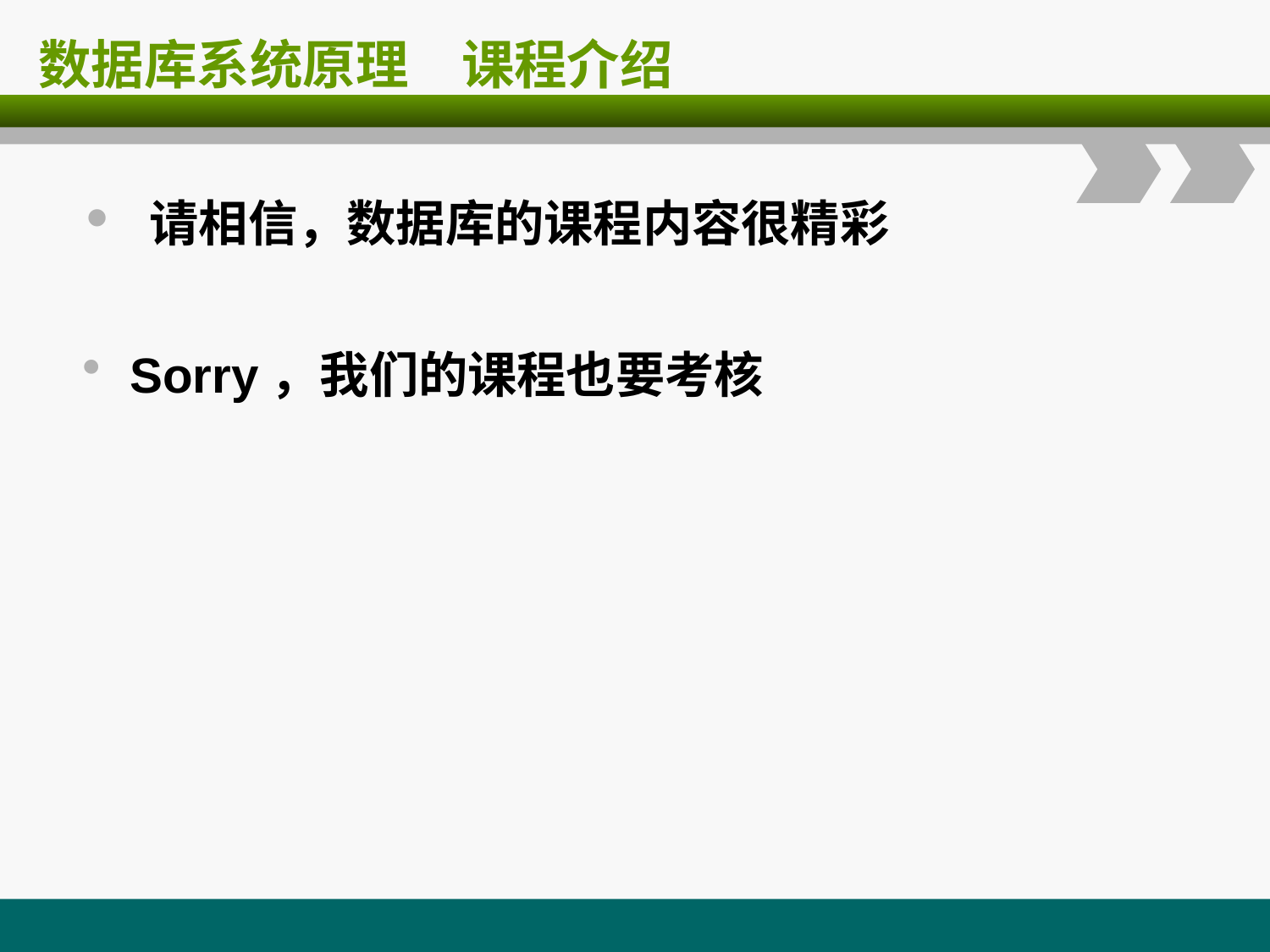

# 数据库系统原理　课程介绍
请相信，数据库的课程内容很精彩
Sorry，我们的课程也要考核